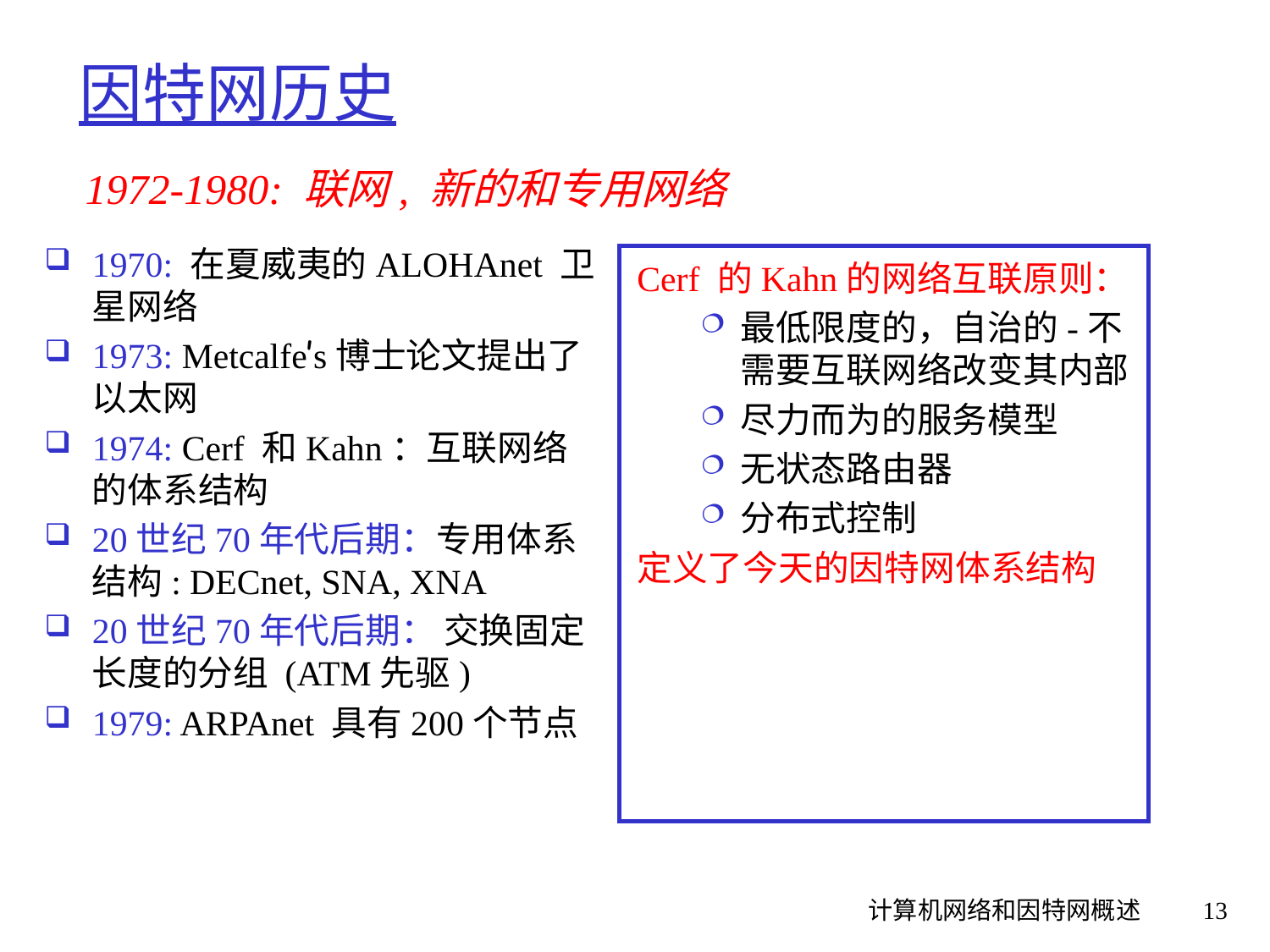

# 因特网历史
1972-1980: 联网, 新的和专用网络
1970: 在夏威夷的ALOHAnet 卫星网络
1973: Metcalfe’s博士论文提出了以太网
1974: Cerf 和Kahn：互联网络的体系结构
20世纪70年代后期：专用体系结构: DECnet, SNA, XNA
20世纪70年代后期： 交换固定长度的分组 (ATM先驱)
1979: ARPAnet 具有200个节点

Cerf 的Kahn的网络互联原则：
最低限度的，自治的-不需要互联网络改变其内部
尽力而为的服务模型
无状态路由器
分布式控制
定义了今天的因特网体系结构
计算机网络和因特网概述
13